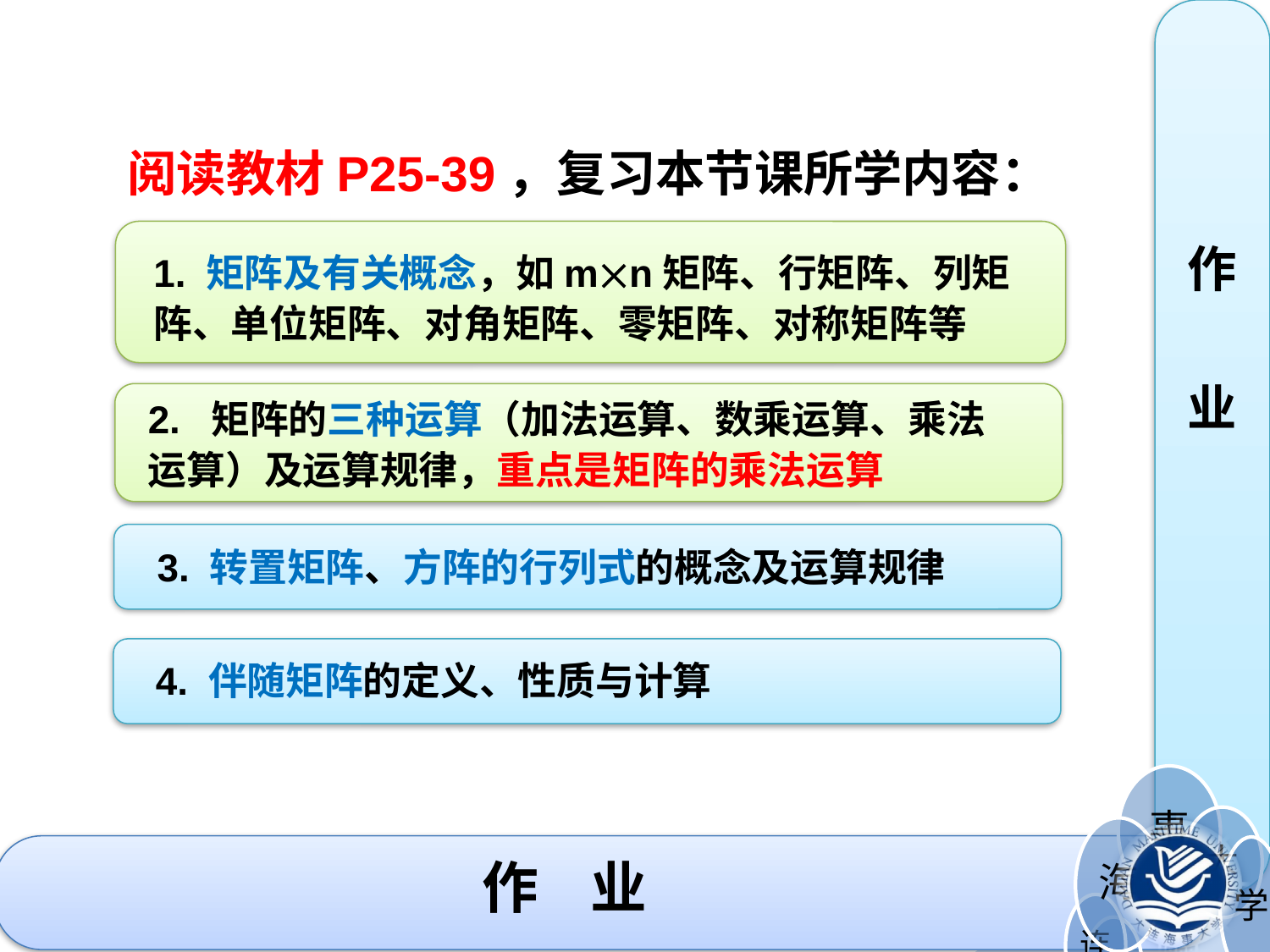

作

业
阅读教材P25-39，复习本节课所学内容：

1. 矩阵及有关概念，如m×n矩阵、行矩阵、列矩阵、单位矩阵、对角矩阵、零矩阵、对称矩阵等

2.  矩阵的三种运算（加法运算、数乘运算、乘法运算）及运算规律，重点是矩阵的乘法运算

3. 转置矩阵、方阵的行列式的概念及运算规律

4. 伴随矩阵的定义、性质与计算
# 作    业